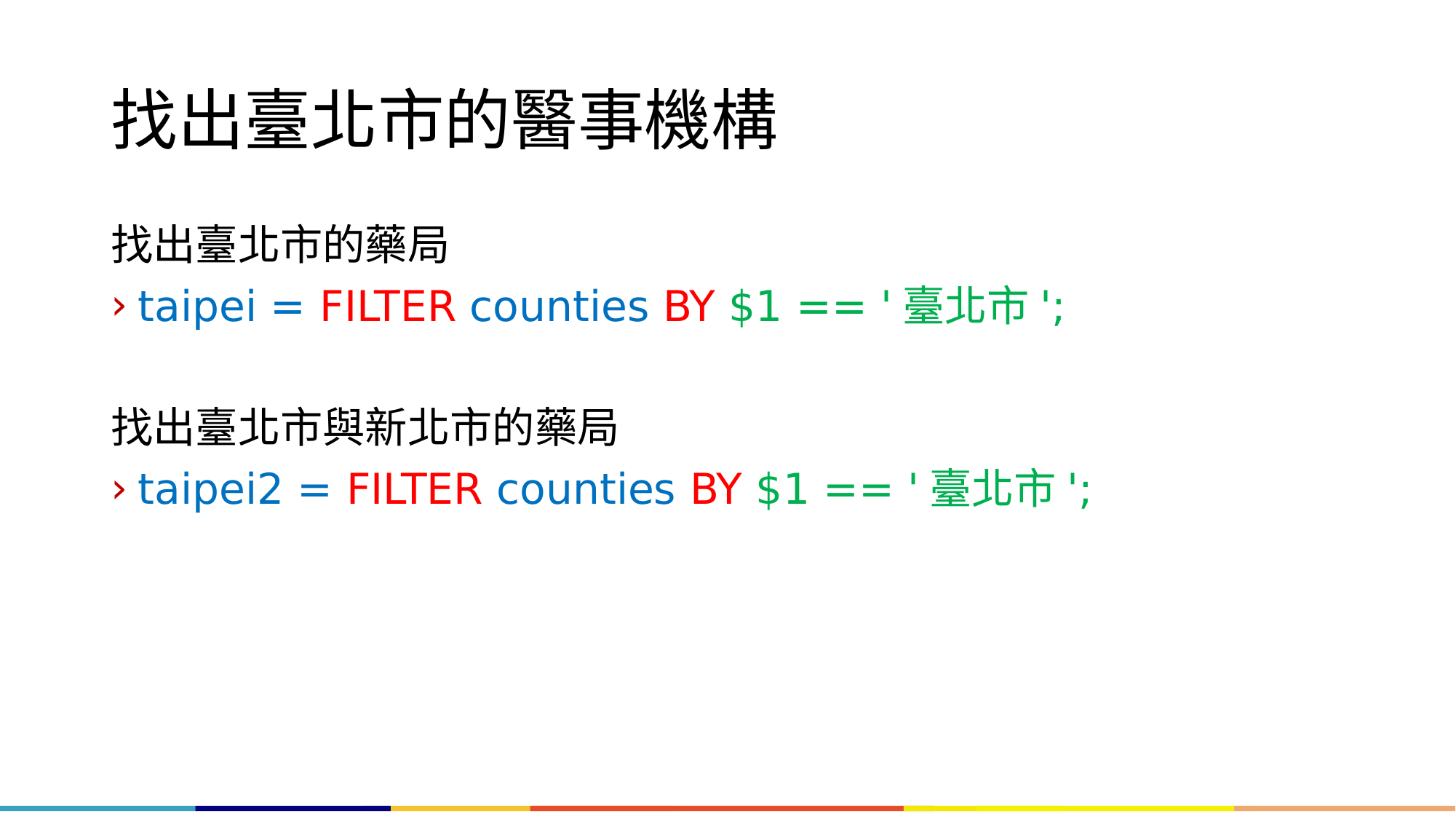

# 找出臺北市的醫事機構
找出臺北市的藥局
taipei = FILTER counties BY $1 == '臺北市';

找出臺北市與新北市的藥局
taipei2 = FILTER counties BY $1 == '臺北市';